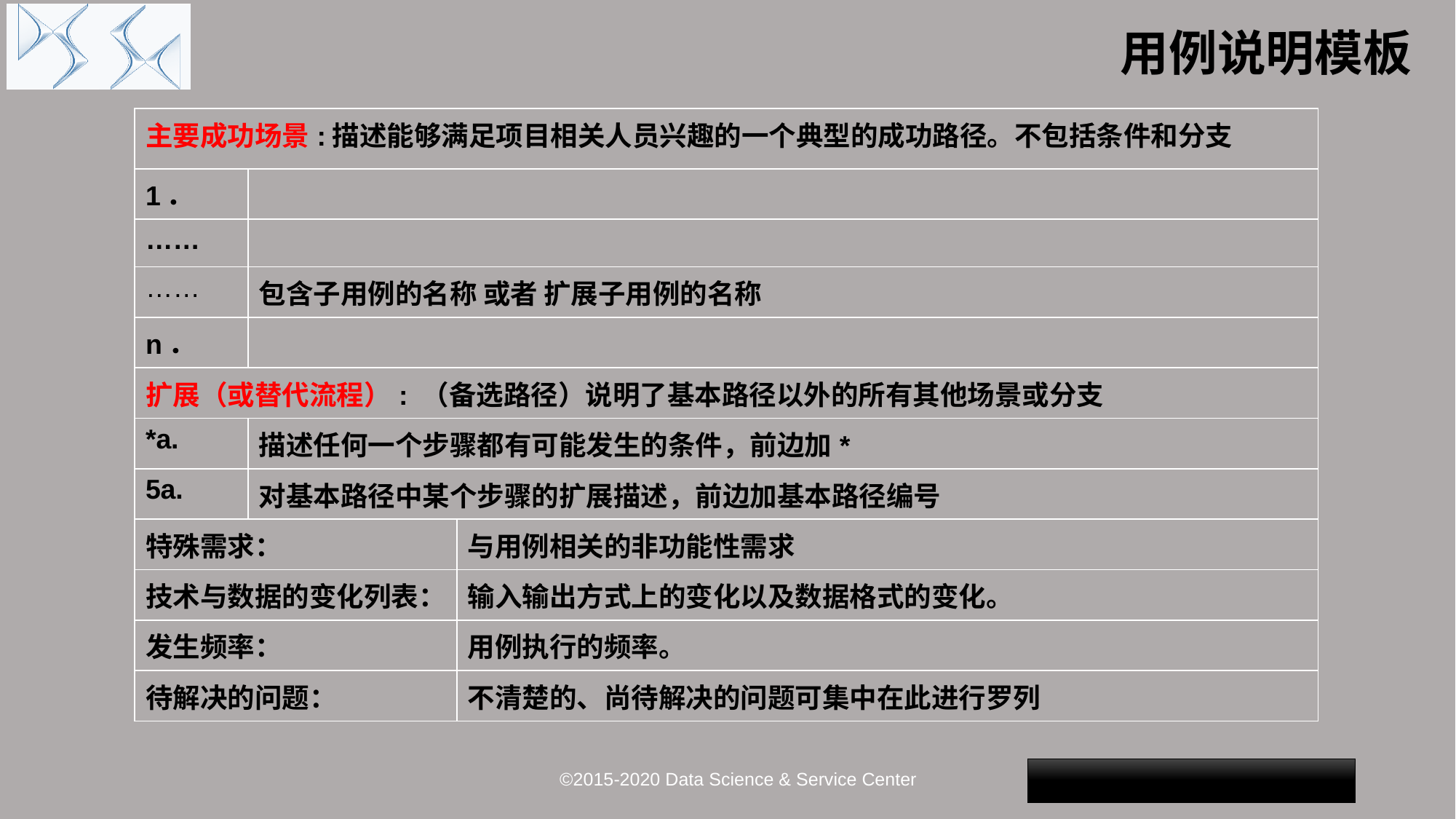

# 用例说明模板
| 主要成功场景:描述能够满足项目相关人员兴趣的一个典型的成功路径。不包括条件和分支 |  |  |
| --- | --- | --- |
| 1． |  |  |
| …… |  |  |
| …… | 包含子用例的名称 或者 扩展子用例的名称 |  |
| n． |  |  |
| 扩展（或替代流程）: （备选路径）说明了基本路径以外的所有其他场景或分支 |  |  |
| \*a. | 描述任何一个步骤都有可能发生的条件，前边加\* |  |
| 5a. | 对基本路径中某个步骤的扩展描述，前边加基本路径编号 |  |
| 特殊需求： |  | 与用例相关的非功能性需求 |
| 技术与数据的变化列表： |  | 输入输出方式上的变化以及数据格式的变化。 |
| 发生频率： |  | 用例执行的频率。 |
| 待解决的问题： |  | 不清楚的、尚待解决的问题可集中在此进行罗列 |

©2015-2020 Data Science & Service Center
50